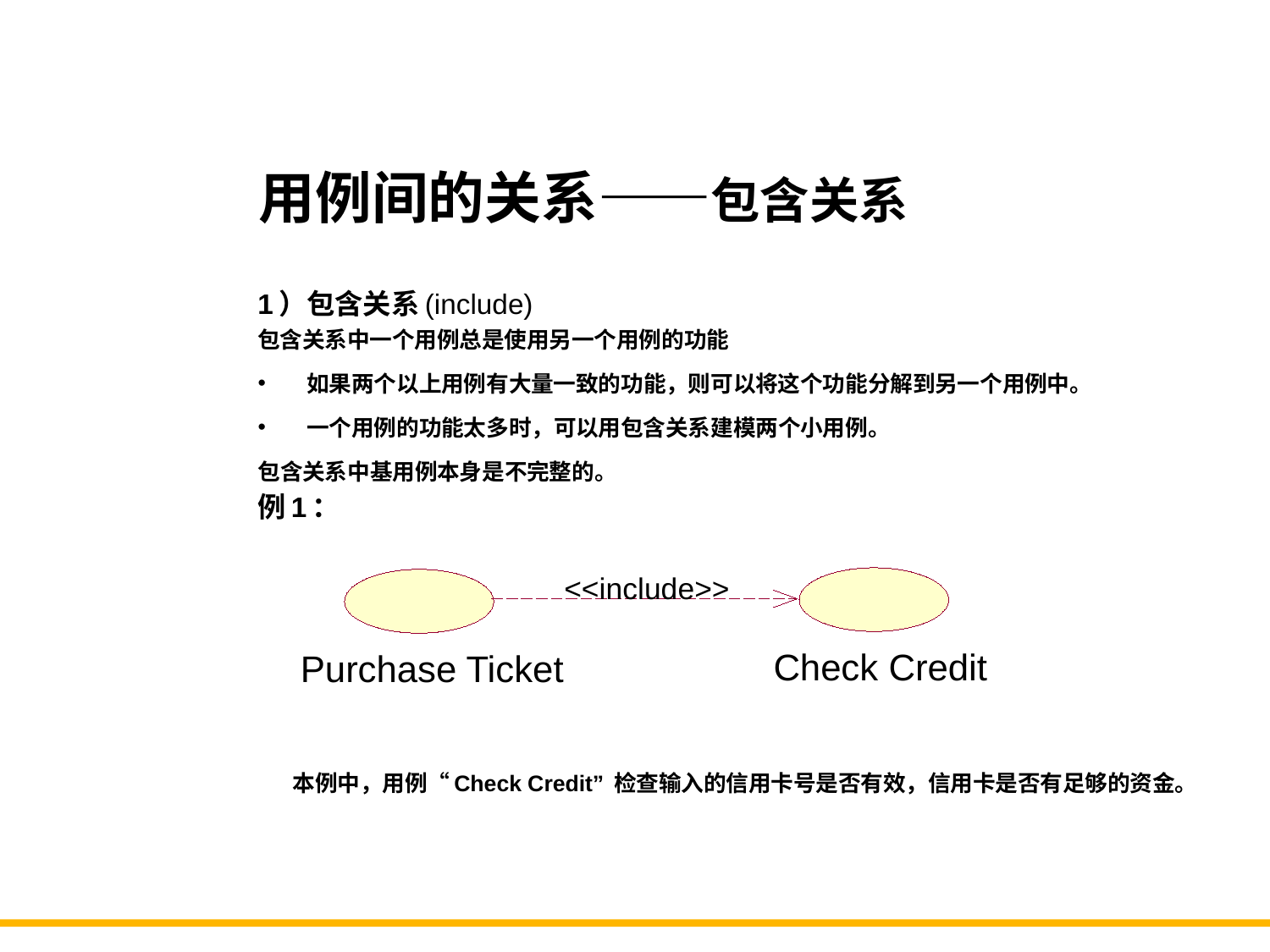

用例间的关系——包含关系
1）包含关系(include)
包含关系中一个用例总是使用另一个用例的功能
如果两个以上用例有大量一致的功能，则可以将这个功能分解到另一个用例中。
一个用例的功能太多时，可以用包含关系建模两个小用例。
包含关系中基用例本身是不完整的。
例1：

      本例中，用例“Check Credit” 检查输入的信用卡号是否有效，信用卡是否有足够的资金。

<<include>>

Check Credit
Purchase Ticket